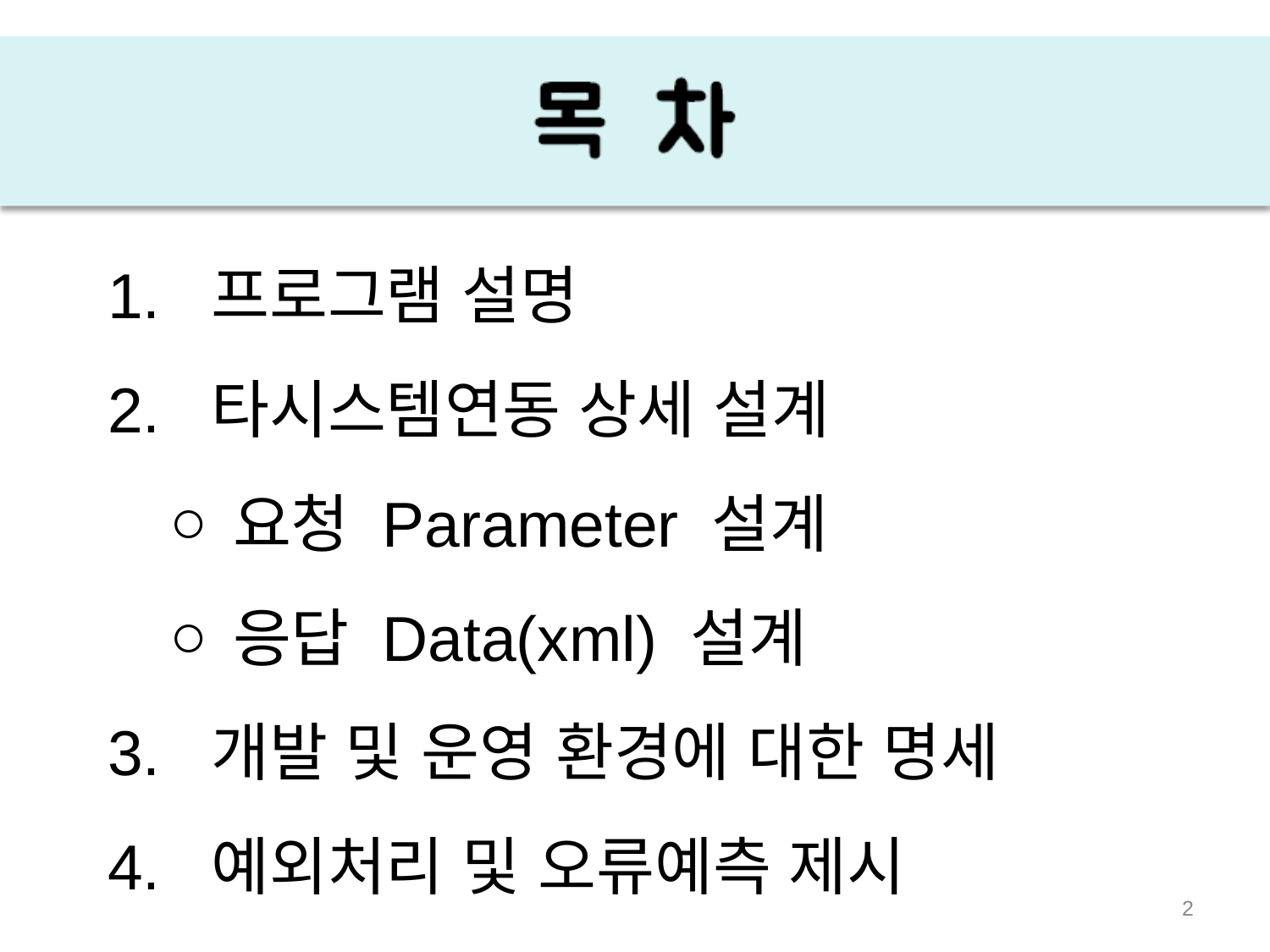

# 목	차
프로그램 설명
타시스템연동 상세 설계
요청 Parameter 설계
응답 Data(xml) 설계
개발 및 운영 환경에 대한 명세
예외처리 및 오류예측 제시
2